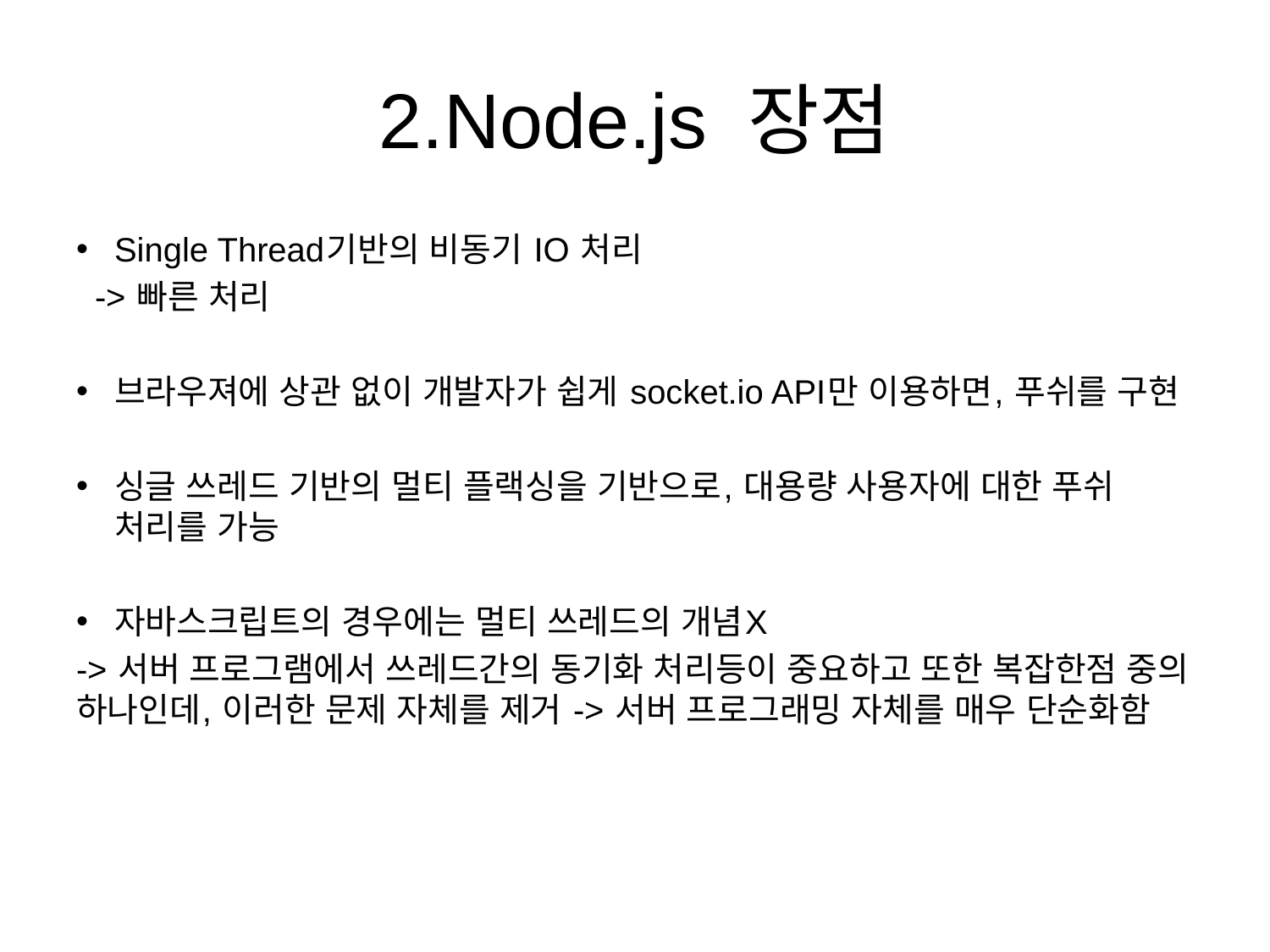

# 2.Node.js 장점
Single Thread기반의 비동기 IO 처리
  -> 빠른 처리

브라우져에 상관 없이 개발자가 쉽게 socket.io API만 이용하면, 푸쉬를 구현

싱글 쓰레드 기반의 멀티 플랙싱을 기반으로, 대용량 사용자에 대한 푸쉬 처리를 가능

자바스크립트의 경우에는 멀티 쓰레드의 개념X
-> 서버 프로그램에서 쓰레드간의 동기화 처리등이 중요하고 또한 복잡한점 중의 하나인데, 이러한 문제 자체를 제거 -> 서버 프로그래밍 자체를 매우 단순화함